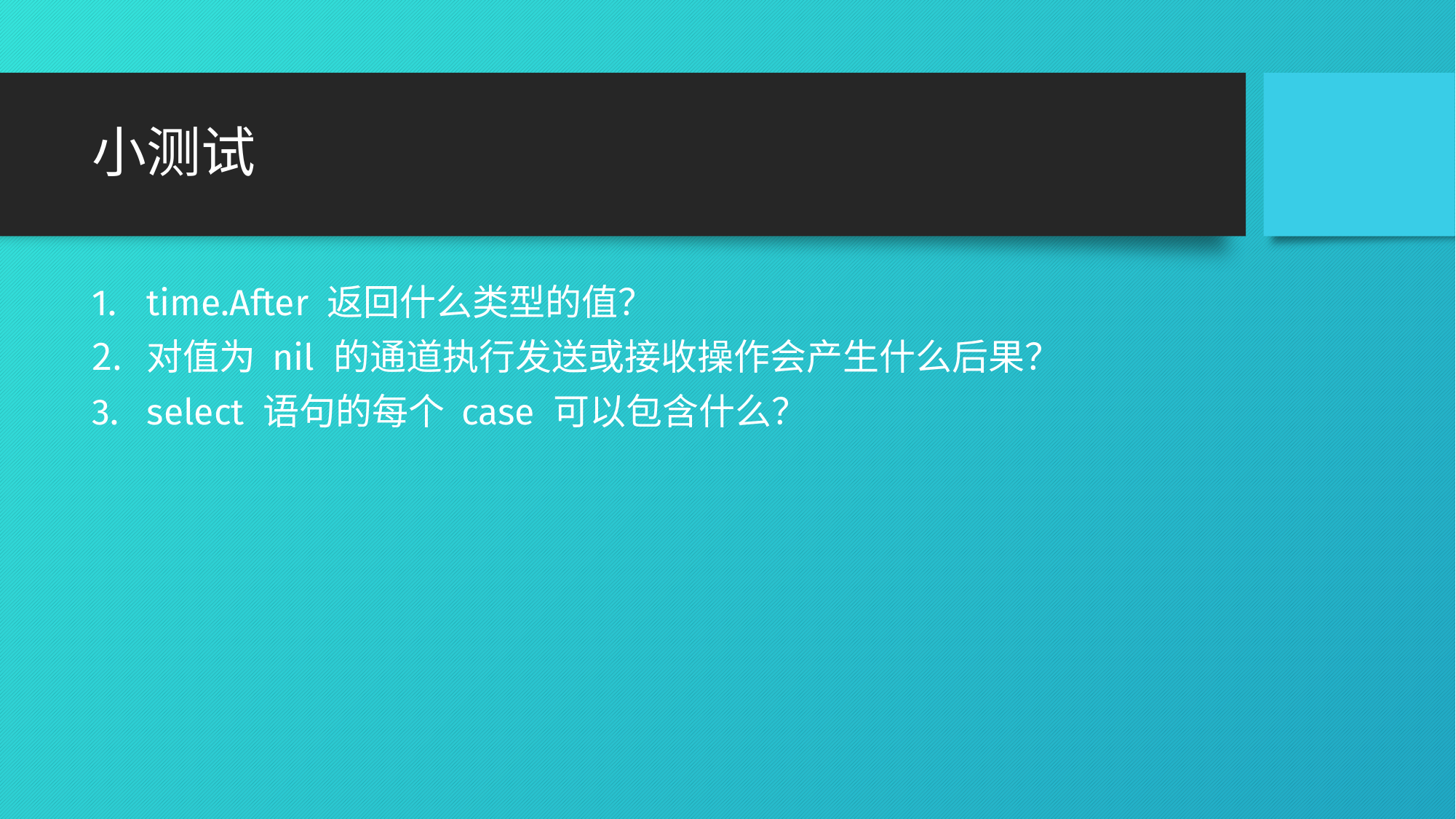

# 小测试
time.After 返回什么类型的值？
对值为 nil 的通道执行发送或接收操作会产生什么后果？
select 语句的每个 case 可以包含什么？